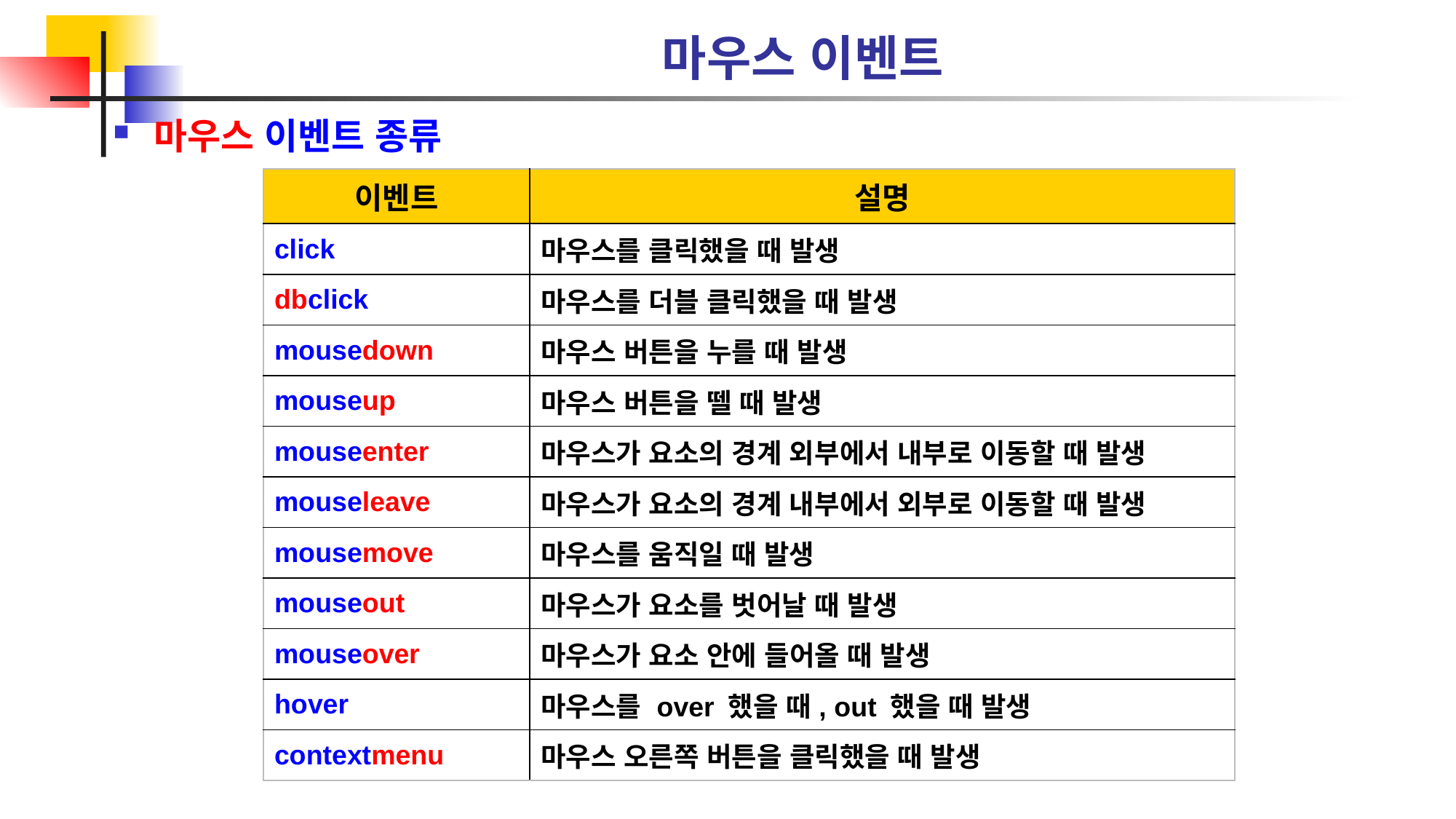

# 마우스 이벤트
마우스 이벤트 종류
| 이벤트 | 설명 |
| --- | --- |
| click | 마우스를 클릭했을 때 발생 |
| dbclick | 마우스를 더블 클릭했을 때 발생 |
| mousedown | 마우스 버튼을 누를 때 발생 |
| mouseup | 마우스 버튼을 뗄 때 발생 |
| mouseenter | 마우스가 요소의 경계 외부에서 내부로 이동할 때 발생 |
| mouseleave | 마우스가 요소의 경계 내부에서 외부로 이동할 때 발생 |
| mousemove | 마우스를 움직일 때 발생 |
| mouseout | 마우스가 요소를 벗어날 때 발생 |
| mouseover | 마우스가 요소 안에 들어올 때 발생 |
| hover | 마우스를 over 했을 때, out 했을 때 발생 |
| contextmenu | 마우스 오른쪽 버튼을 클릭했을 때 발생 |